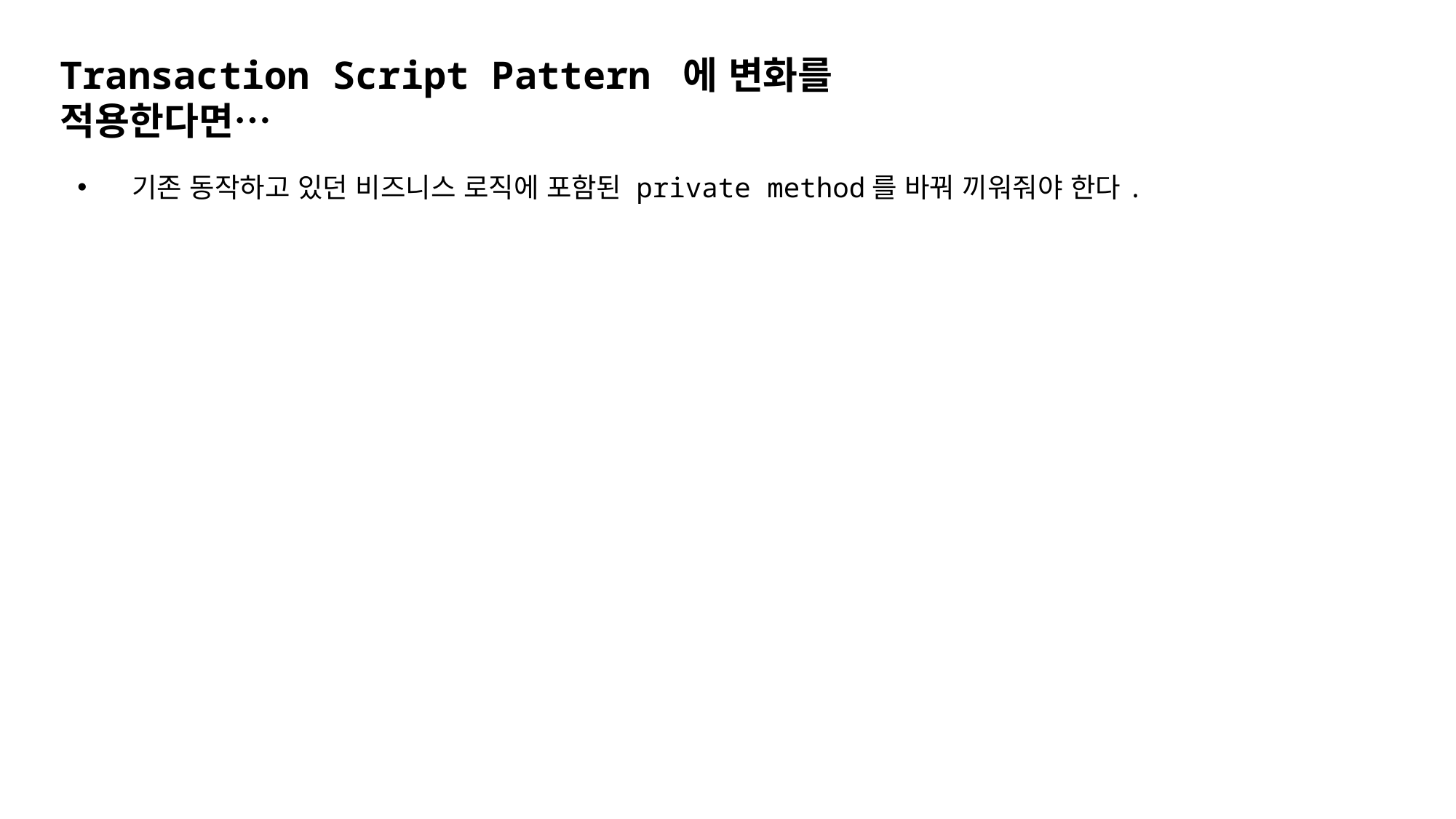

Transaction Script Pattern 에 변화를 적용한다면…
기존 동작하고 있던 비즈니스 로직에 포함된 private method를 바꿔 끼워줘야 한다.